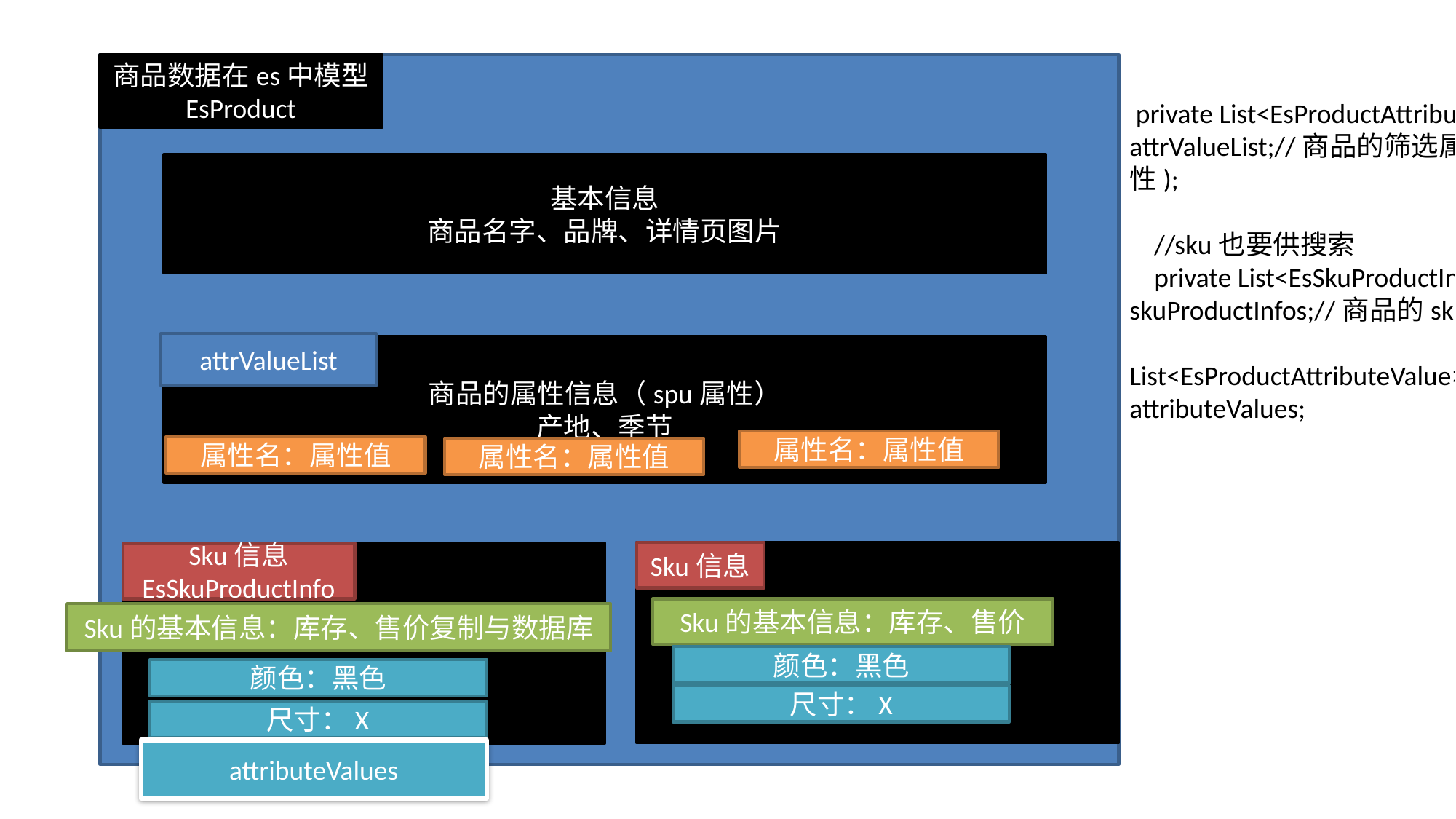

商品数据在es中模型
EsProduct
 private List<EsProductAttributeValue> attrValueList;//商品的筛选属性(SPU的属性);

    //sku也要供搜索
    private List<EsSkuProductInfo> skuProductInfos;//商品的sku信息

List<EsProductAttributeValue> attributeValues;
基本信息
商品名字、品牌、详情页图片
attrValueList
商品的属性信息（spu属性）
产地、季节
属性名：属性值
属性名：属性值
属性名：属性值

Sku信息
Sku的基本信息：库存、售价
颜色：黑色
尺寸：X

Sku信息
EsSkuProductInfo
Sku的基本信息：库存、售价复制与数据库
颜色：黑色
尺寸：X
attributeValues